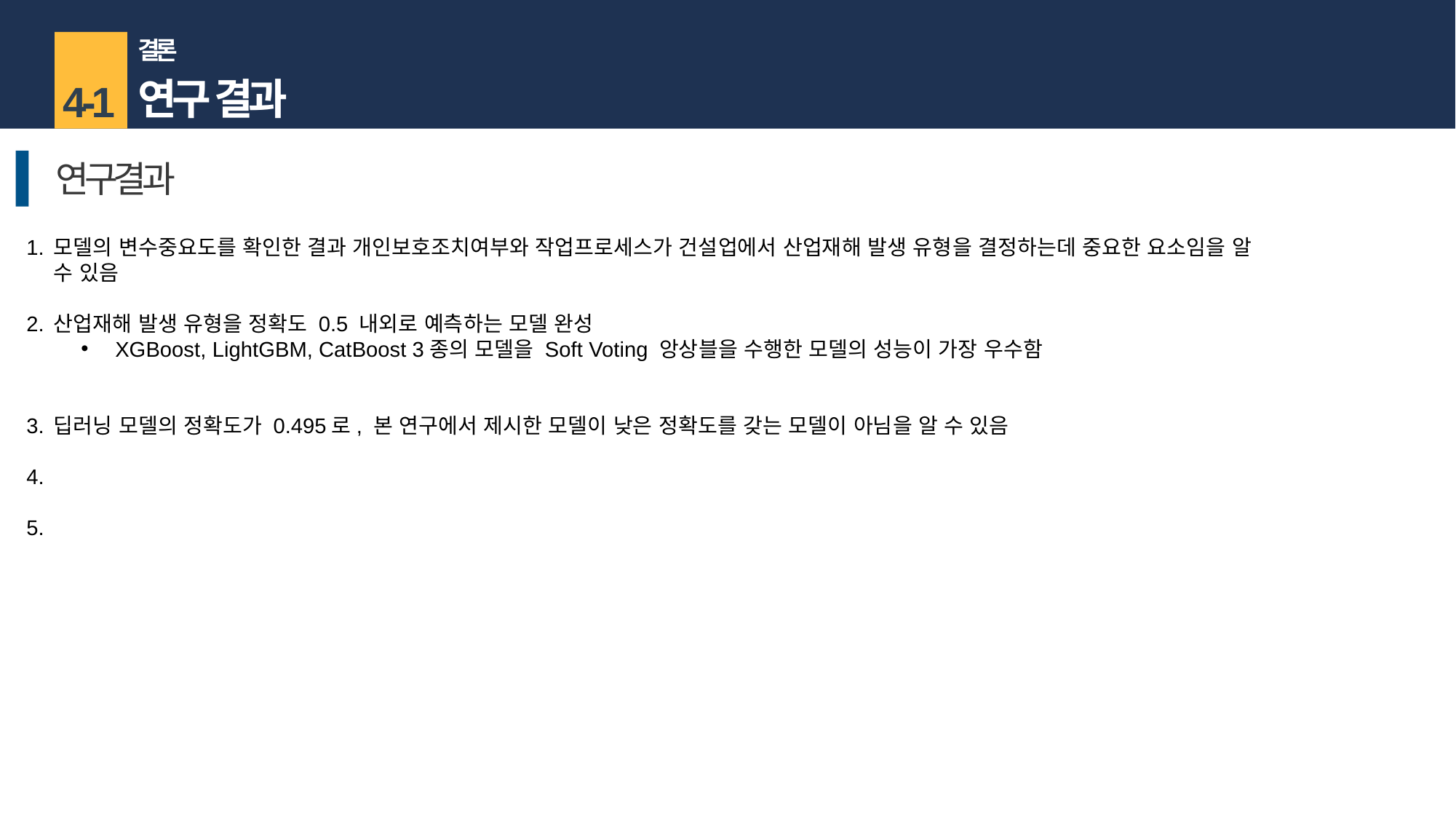

결론

연구 결과
4-1

연구결과
모델의 변수중요도를 확인한 결과 개인보호조치여부와 작업프로세스가 건설업에서 산업재해 발생 유형을 결정하는데 중요한 요소임을 알 수 있음

산업재해 발생 유형을 정확도 0.5 내외로 예측하는 모델 완성
XGBoost, LightGBM, CatBoost 3종의 모델을 Soft Voting 앙상블을 수행한 모델의 성능이 가장 우수함

딥러닝 모델의 정확도가 0.495로, 본 연구에서 제시한 모델이 낮은 정확도를 갖는 모델이 아님을 알 수 있음